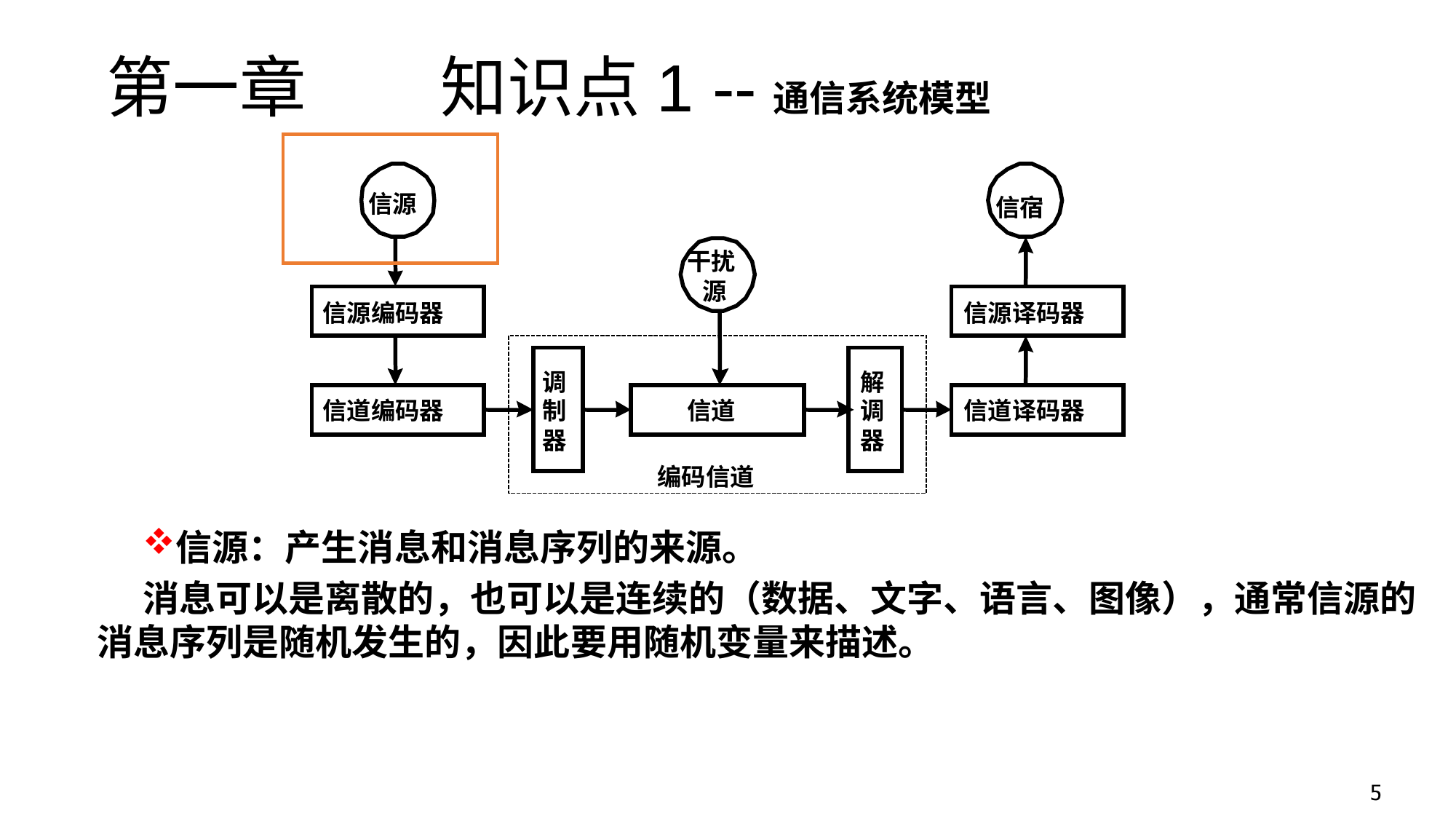

# 第一章         知识点1 --通信系统模型

信源
信宿

干扰

源

信源编码器
信源译码器

调
解

信道编码器
制
信道
调
信道译码器

器
器
编码信道
信源：产生消息和消息序列的来源。
消息可以是离散的，也可以是连续的（数据、文字、语言、图像），通常信源的消息序列是随机发生的，因此要用随机变量来描述。
5